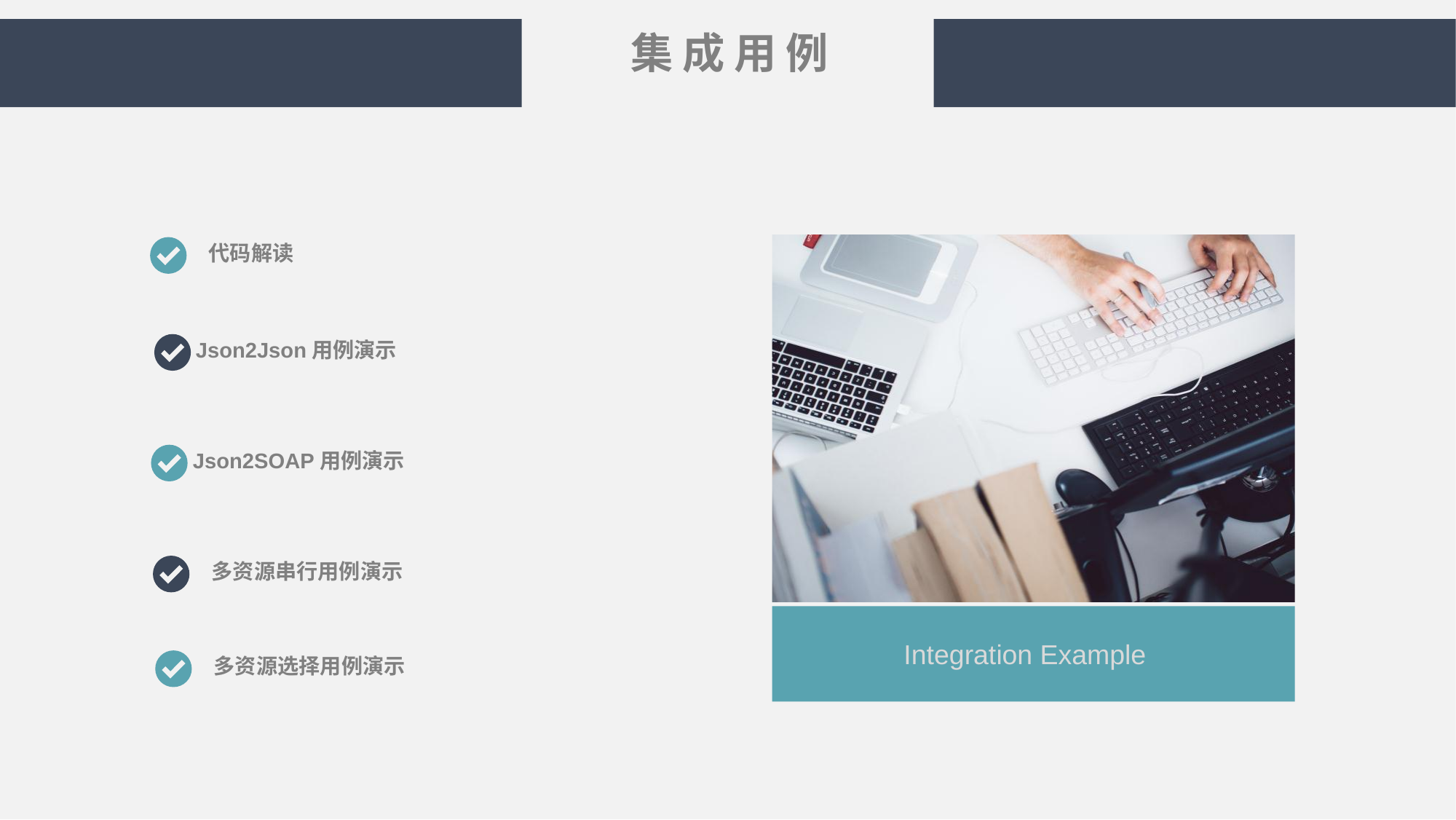

集成用例

代码解读

Json2Json用例演示

Json2SOAP用例演示

多资源串行用例演示

Integration Example
多资源选择用例演示